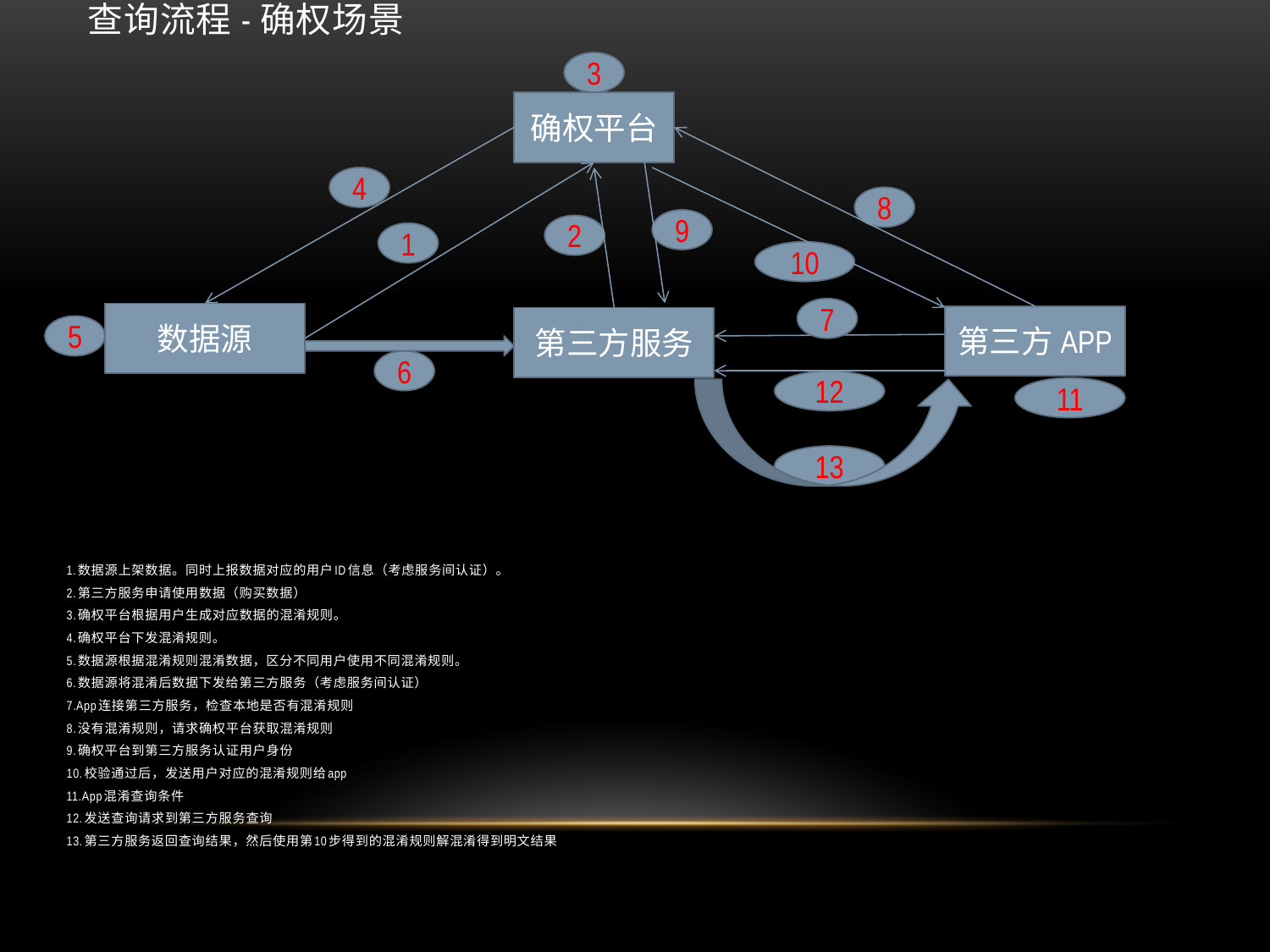

# 查询流程-确权场景
3
确权平台
4
8
9
2
1
10
7
数据源
第三方APP
第三方服务
5

6
12
11

13
1.数据源上架数据。同时上报数据对应的用户ID信息（考虑服务间认证）。
2.第三方服务申请使用数据（购买数据）
3.确权平台根据用户生成对应数据的混淆规则。
4.确权平台下发混淆规则。
5.数据源根据混淆规则混淆数据，区分不同用户使用不同混淆规则。
6.数据源将混淆后数据下发给第三方服务（考虑服务间认证）
7.App连接第三方服务，检查本地是否有混淆规则
8.没有混淆规则，请求确权平台获取混淆规则
9.确权平台到第三方服务认证用户身份
10.校验通过后，发送用户对应的混淆规则给app
11.App混淆查询条件
12.发送查询请求到第三方服务查询
13.第三方服务返回查询结果，然后使用第10步得到的混淆规则解混淆得到明文结果